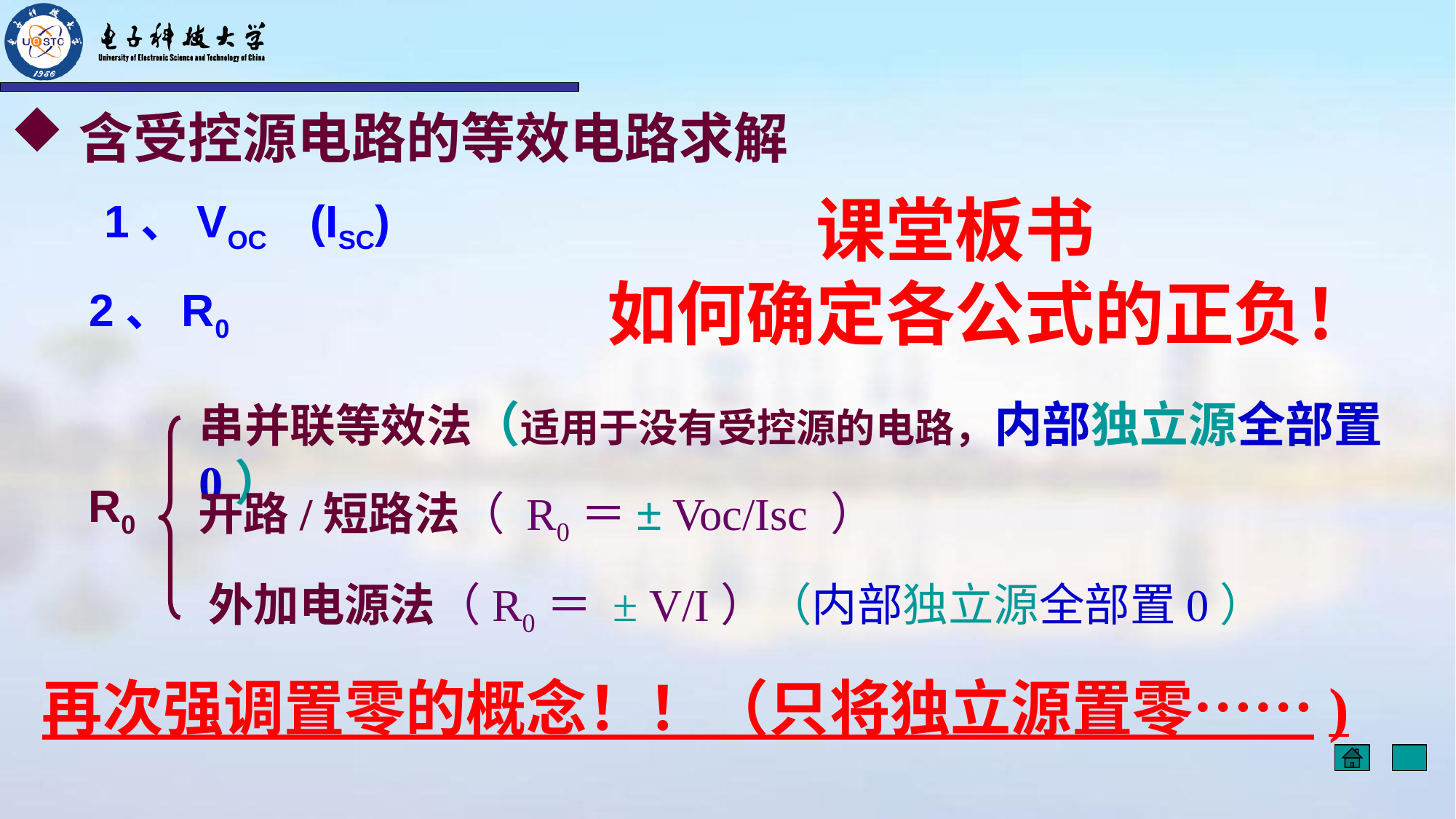

含受控源电路的等效电路求解
课堂板书
如何确定各公式的正负！
1、VOC      (ISC)
2、R0
串并联等效法（适用于没有受控源的电路，内部独立源全部置0）

R0
开路/短路法（ R0＝± Voc/Isc ）
外加电源法（R0＝ ± V/I）（内部独立源全部置0）

再次强调置零的概念！！（只将独立源置零……)